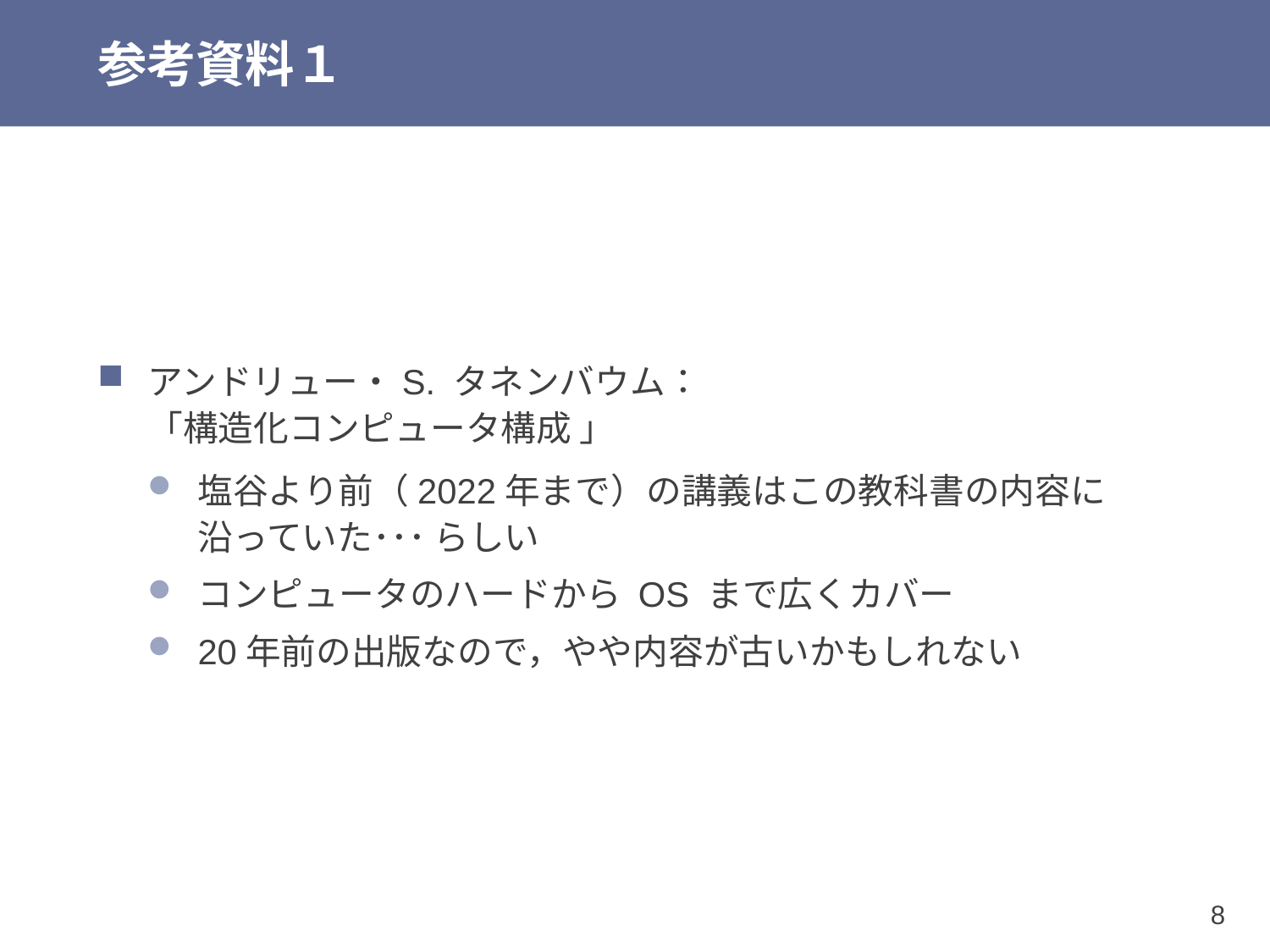

# 参考資料１
アンドリュー・S. タネンバウム：
「構造化コンピュータ構成 」
塩谷より前（2022年まで）の講義はこの教科書の内容に
沿っていた･･･ らしい
コンピュータのハードから OS まで広くカバー
20年前の出版なので，やや内容が古いかもしれない